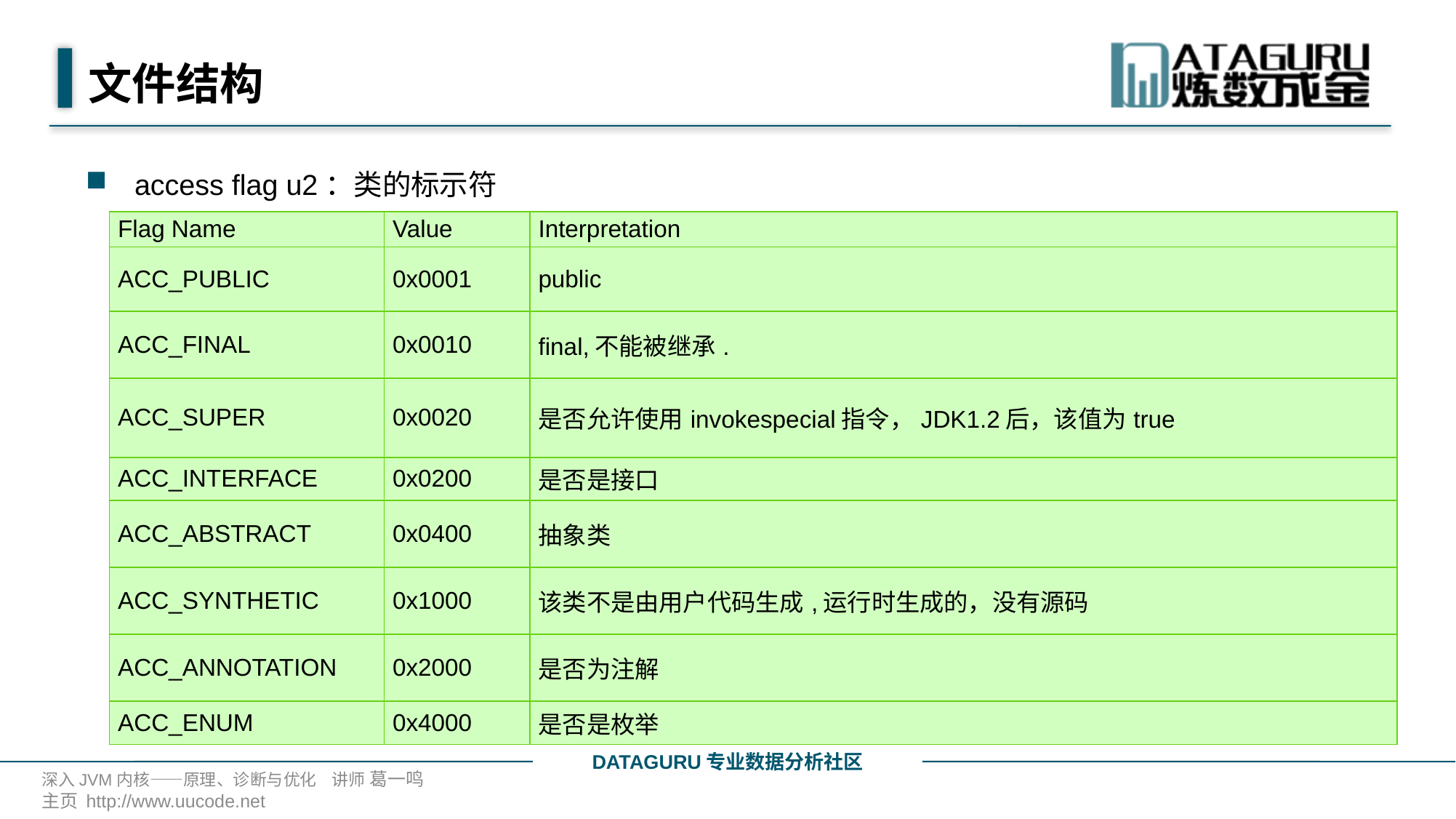

# 文件结构
access flag u2：类的标示符
| Flag Name | Value | Interpretation |
| --- | --- | --- |
| ACC\_PUBLIC | 0x0001 | public |
| ACC\_FINAL | 0x0010 | final,不能被继承. |
| ACC\_SUPER | 0x0020 | 是否允许使用invokespecial指令，JDK1.2后，该值为true |
| ACC\_INTERFACE | 0x0200 | 是否是接口 |
| ACC\_ABSTRACT | 0x0400 | 抽象类 |
| ACC\_SYNTHETIC | 0x1000 | 该类不是由用户代码生成,运行时生成的，没有源码 |
| ACC\_ANNOTATION | 0x2000 | 是否为注解 |
| ACC\_ENUM | 0x4000 | 是否是枚举 |